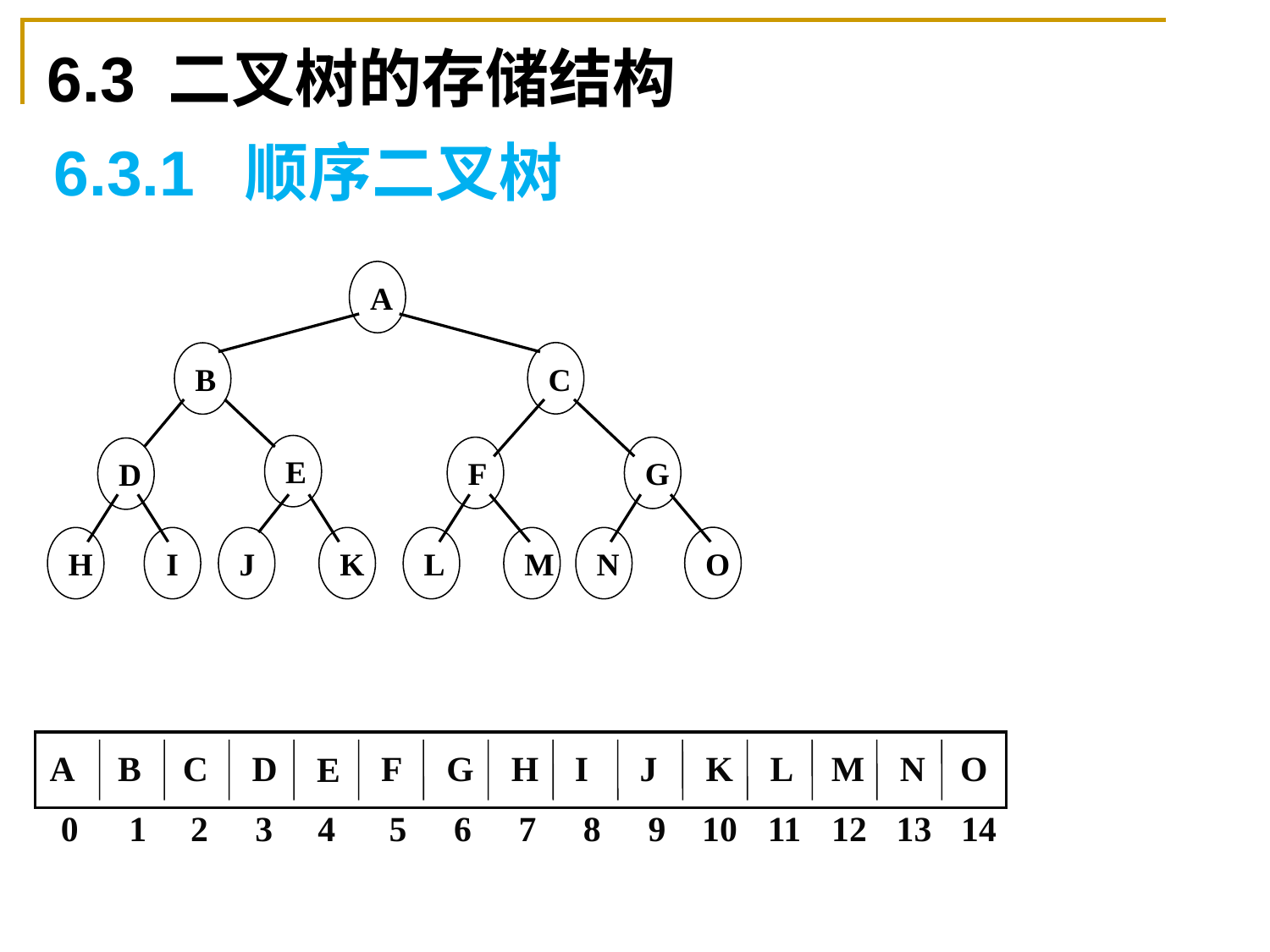

6.3 二叉树的存储结构
6.3.1  顺序二叉树
A

C
B

E
F
G
D

O
H
I
J
K
L
M
N

A

B

C

D

F

G

H

I

J

K

L

M

N

O
E
0
1
2
3
4
5
6
7
8
9
10
11
12
13
14